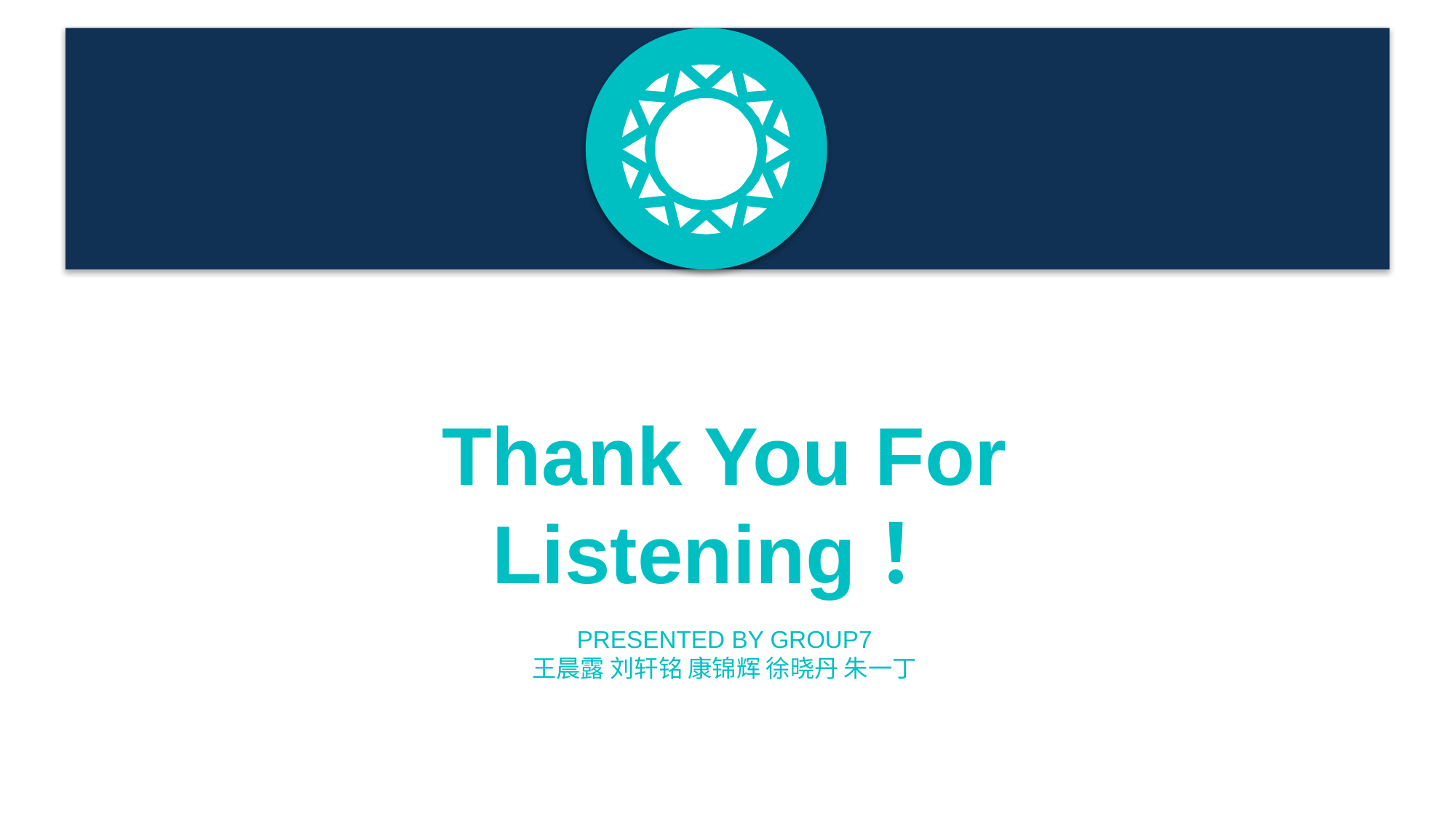

Thank You For Listening！
PRESENTED BY GROUP7
王晨露 刘轩铭 康锦辉 徐晓丹 朱一丁